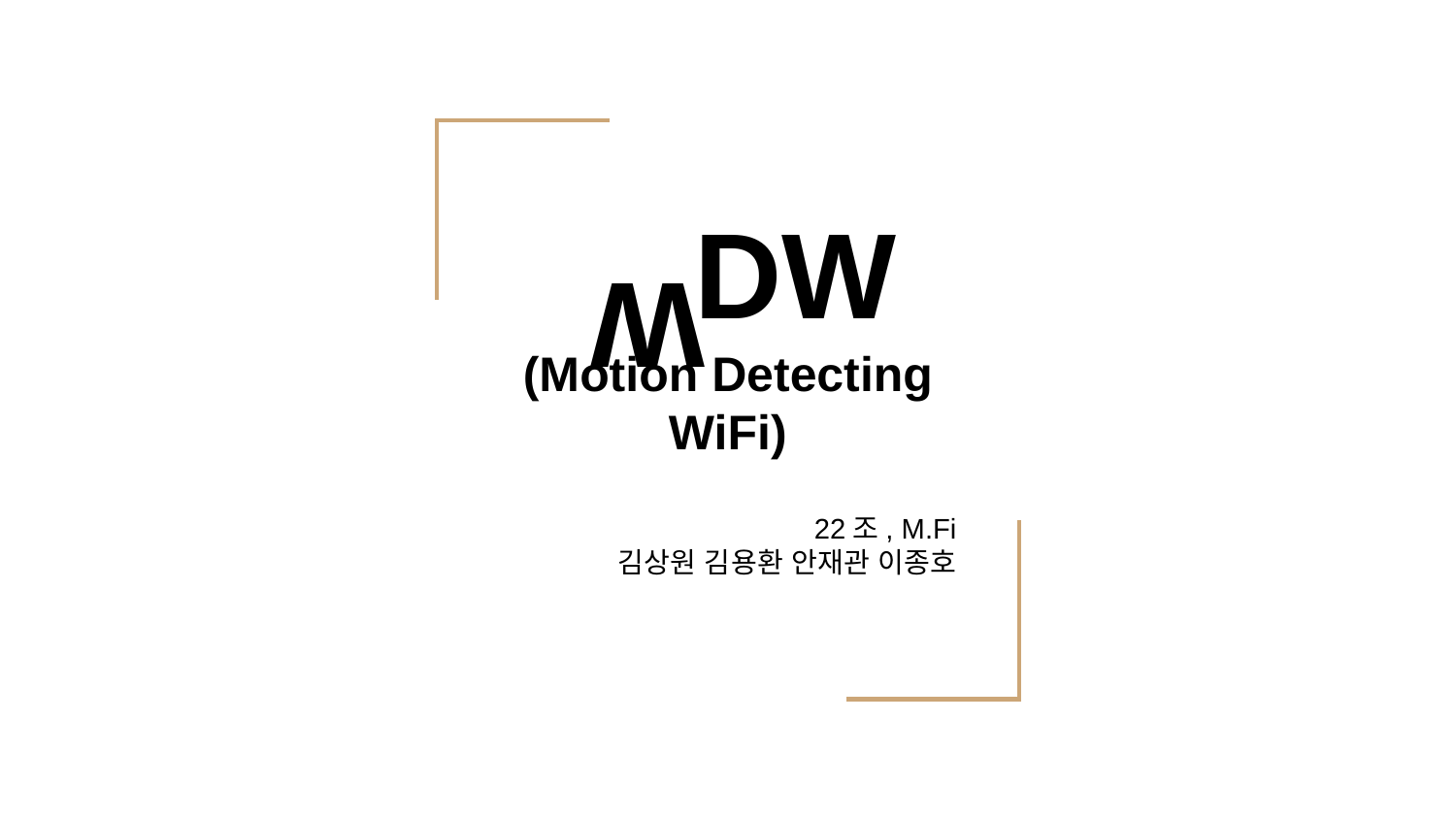

# DW
(Motion Detecting WiFi)
W
22조, M.Fi
김상원 김용환 안재관 이종호